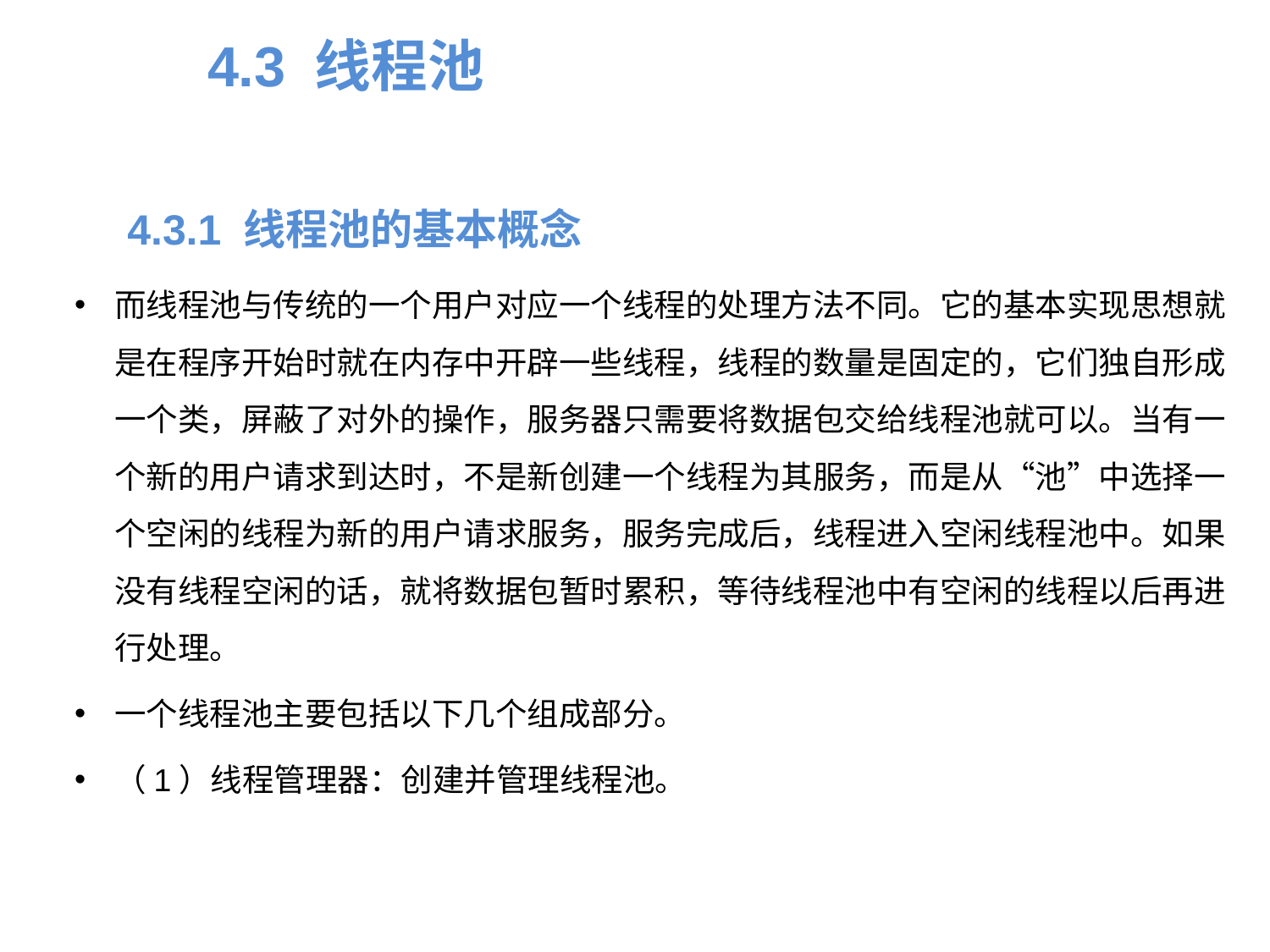

4.3 线程池
4.3.1 线程池的基本概念
而线程池与传统的一个用户对应一个线程的处理方法不同。它的基本实现思想就是在程序开始时就在内存中开辟一些线程，线程的数量是固定的，它们独自形成一个类，屏蔽了对外的操作，服务器只需要将数据包交给线程池就可以。当有一个新的用户请求到达时，不是新创建一个线程为其服务，而是从“池”中选择一个空闲的线程为新的用户请求服务，服务完成后，线程进入空闲线程池中。如果没有线程空闲的话，就将数据包暂时累积，等待线程池中有空闲的线程以后再进行处理。
一个线程池主要包括以下几个组成部分。
（1）线程管理器：创建并管理线程池。